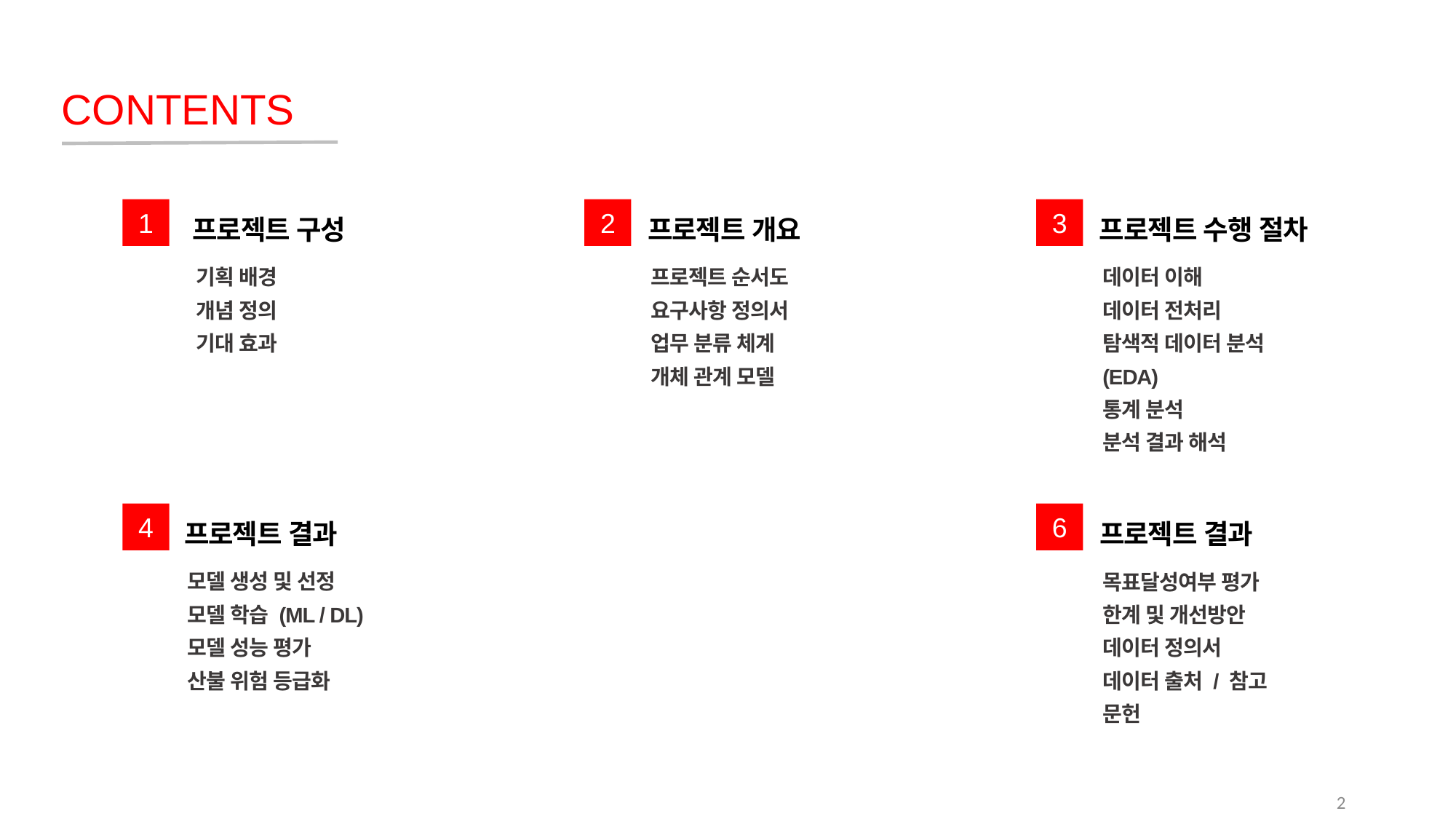

CONTENTS
1
2
3
프로젝트 구성
프로젝트 개요
프로젝트 수행 절차
기획 배경
개념 정의
기대 효과
프로젝트 순서도
요구사항 정의서
업무 분류 체계
개체 관계 모델
데이터 이해
데이터 전처리
탐색적 데이터 분석 (EDA)
통계 분석
분석 결과 해석
4
6
프로젝트 결과
프로젝트 결과
모델 생성 및 선정
모델 학습 (ML / DL)
모델 성능 평가
산불 위험 등급화
목표달성여부 평가
한계 및 개선방안
데이터 정의서
데이터 출처 / 참고 문헌
2